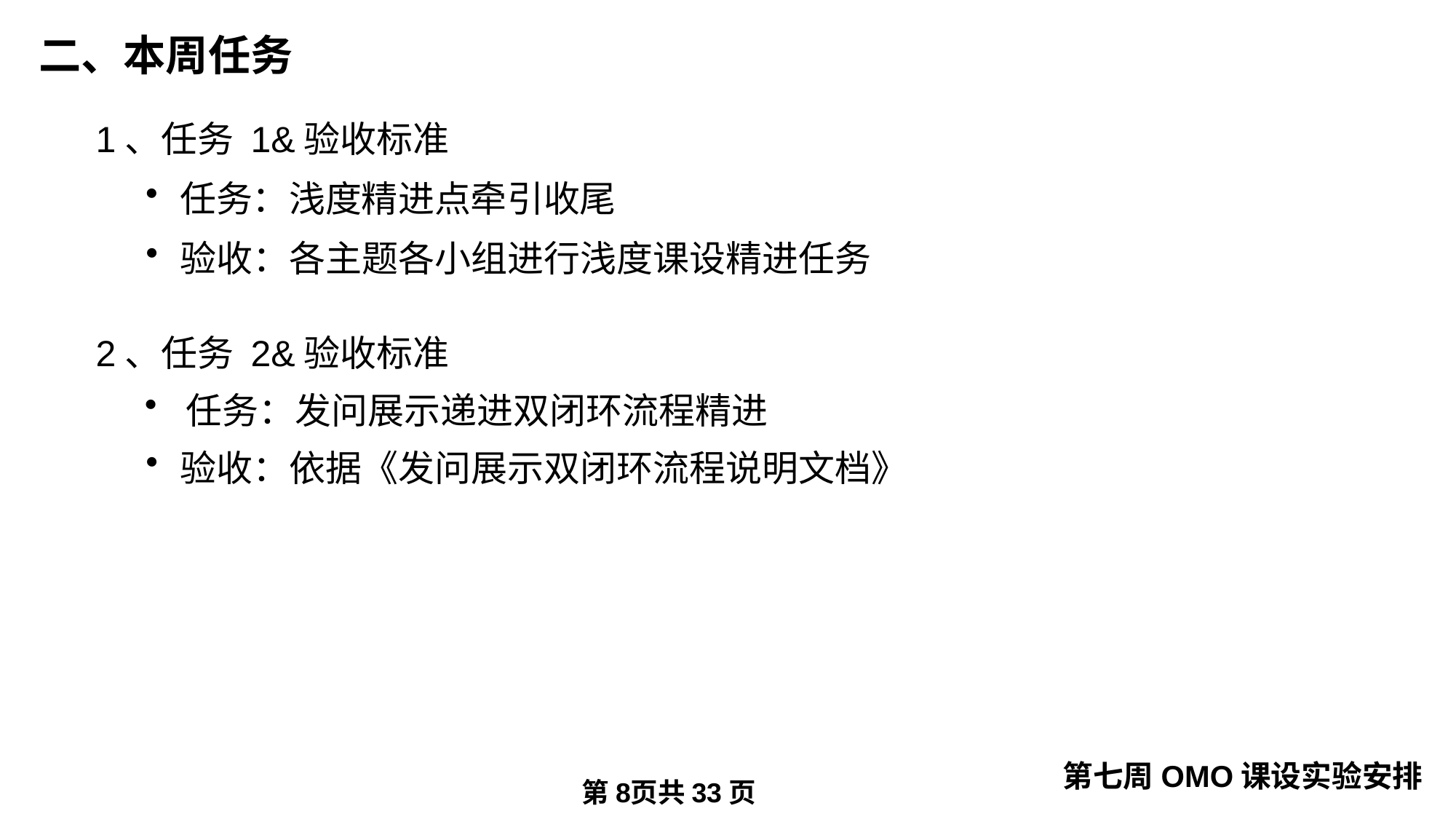

二、本周任务

1、任务 1&验收标准
任务：浅度精进点牵引收尾
验收：各主题各小组进行浅度课设精进任务
2、任务 2&验收标准

任务：发问展示递进双闭环流程精进
验收：依据《发问展示双闭环流程说明文档》
第七周OMO课设实验安排
第8页共33页